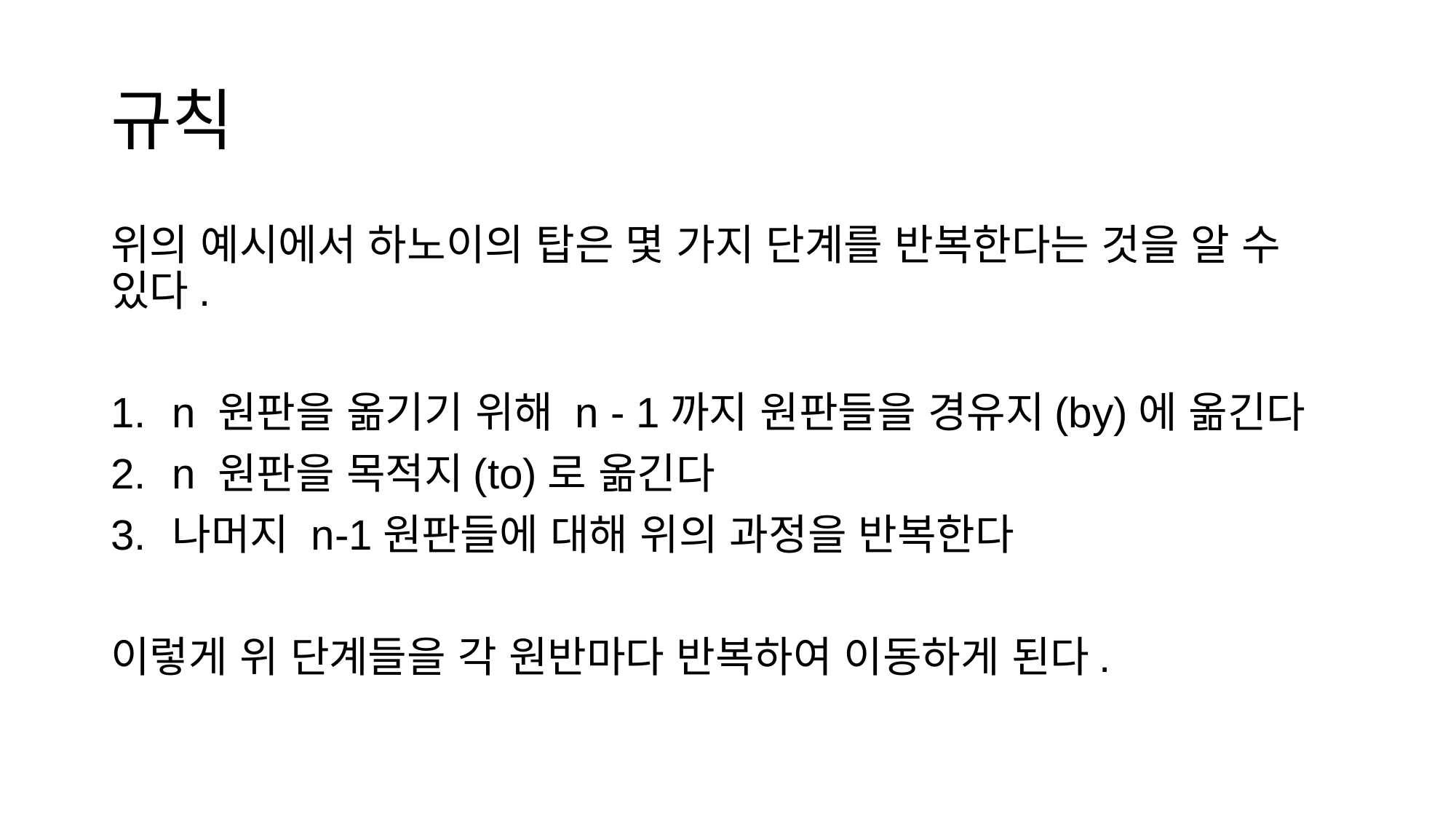

# 규칙
위의 예시에서 하노이의 탑은 몇 가지 단계를 반복한다는 것을 알 수 있다.

n 원판을 옮기기 위해 n - 1까지 원판들을 경유지(by)에 옮긴다
n 원판을 목적지(to)로 옮긴다
나머지 n-1원판들에 대해 위의 과정을 반복한다

이렇게 위 단계들을 각 원반마다 반복하여 이동하게 된다.